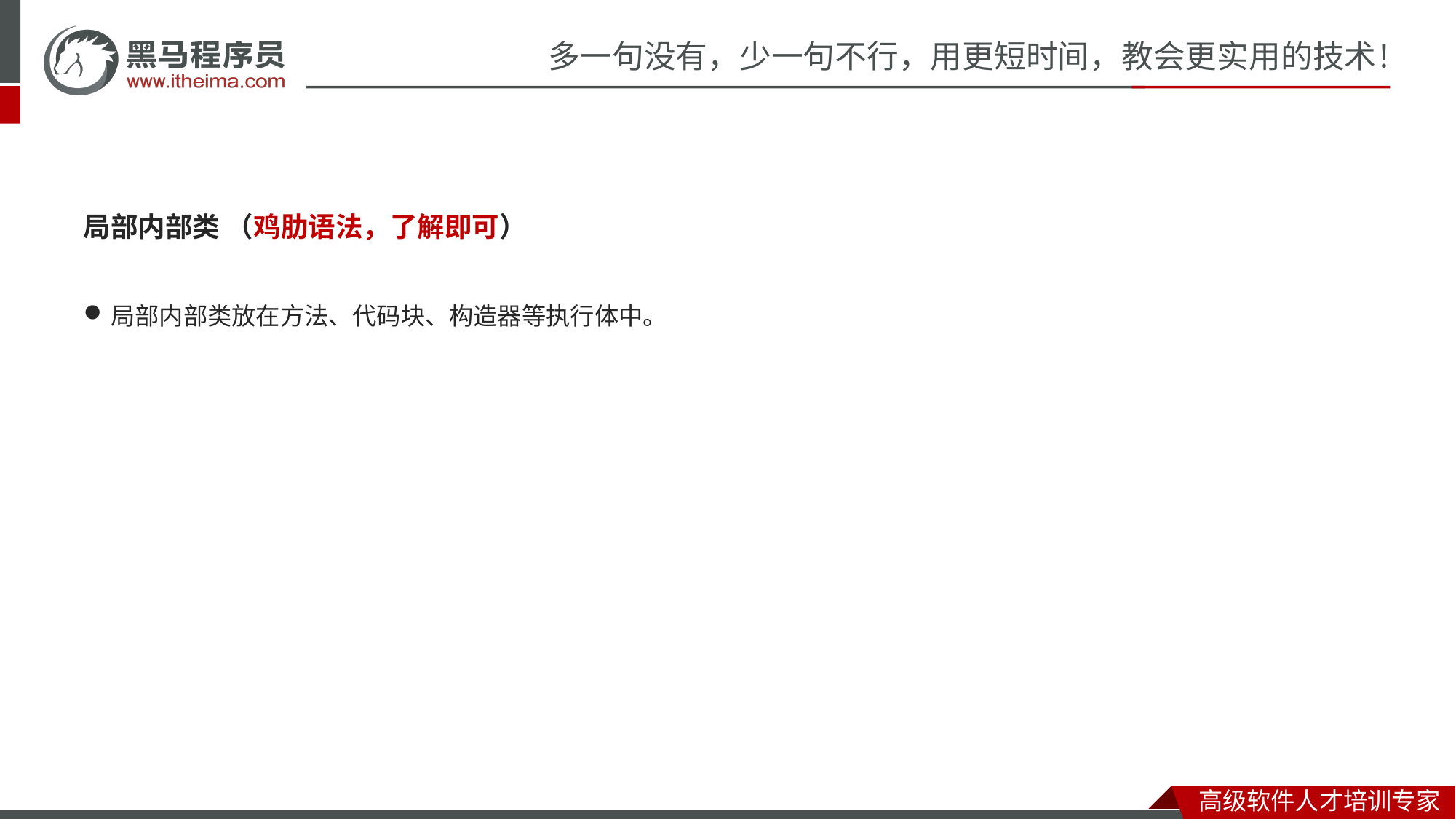

局部内部类 （鸡肋语法，了解即可）
局部内部类放在方法、代码块、构造器等执行体中。